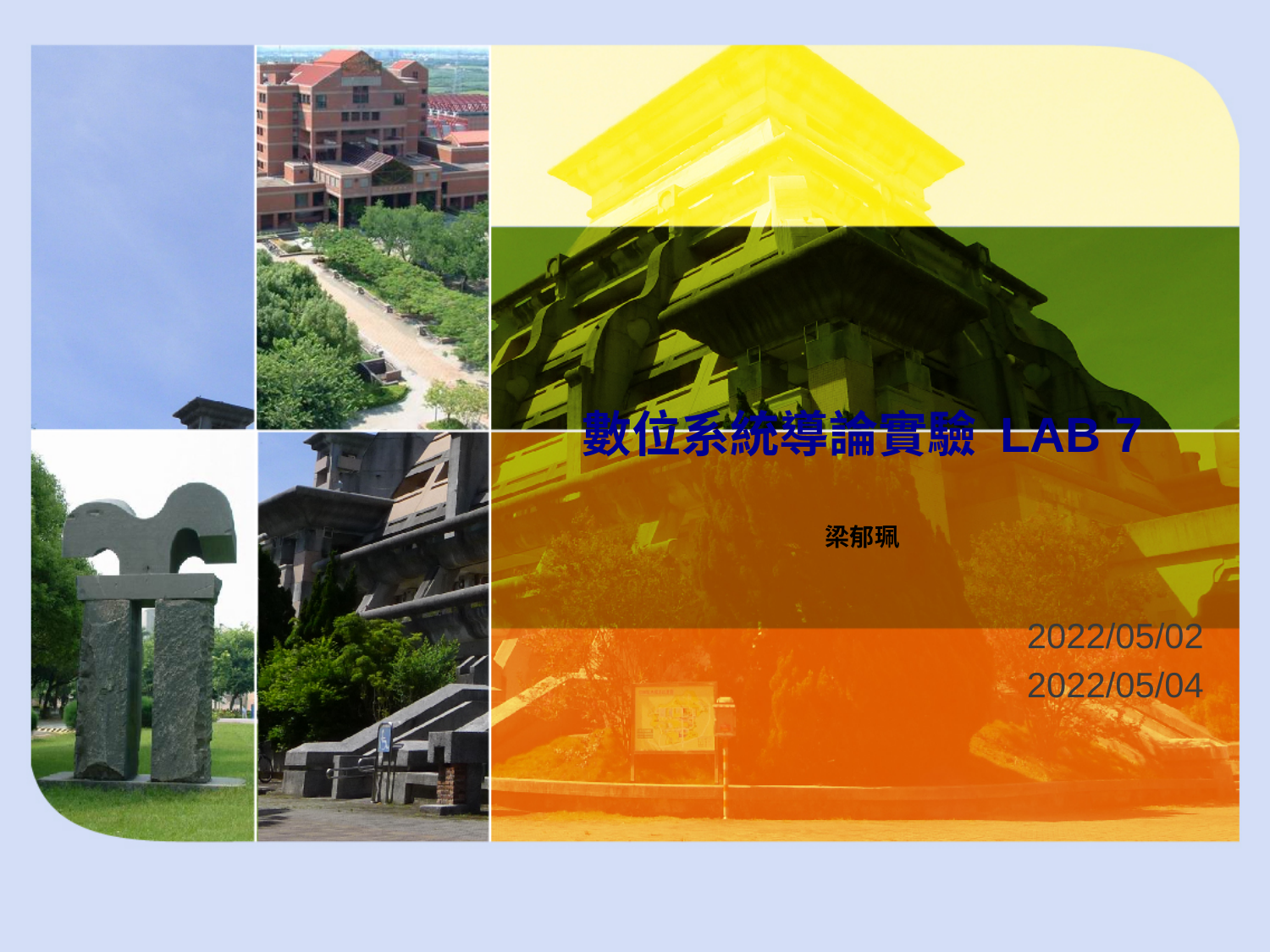

# 數位系統導論實驗 Lab 7 梁郁珮
2022/05/02
2022/05/04